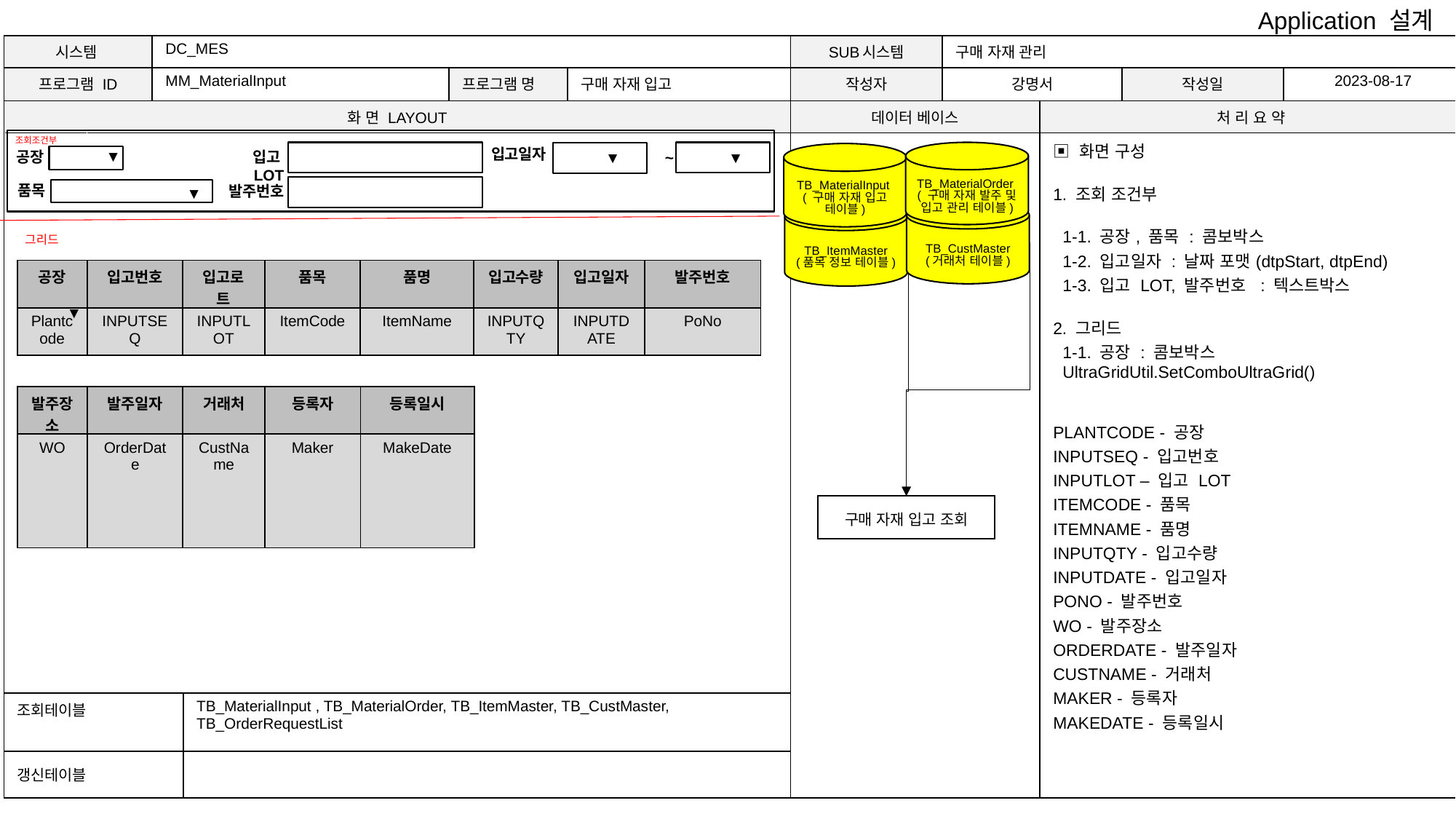

Application 설계
| 시스템 | DC\_MES |  |  |  | SUB시스템 | 구매 자재 관리 |  |  |  |
| --- | --- | --- | --- | --- | --- | --- | --- | --- | --- |
| 프로그램 ID | MM\_MaterialInput |  | 프로그램 명 | 구매 자재 입고 | 작성자 | 강명서 |  | 작성일 | 2023-08-17 |
| 화 면 LAYOUT |  |  |  |  | 데이터 베이스 |  | 처 리 요 약 |  |  |
|  |  |  |  |  |  |  | ▣ 화면 구성 1. 조회 조건부 1-1. 공장, 품목 : 콤보박스 1-2. 입고일자 : 날짜 포맷(dtpStart, dtpEnd) 1-3. 입고 LOT, 발주번호 : 텍스트박스 2. 그리드 1-1. 공장 : 콤보박스 UltraGridUtil.SetComboUltraGrid() PLANTCODE - 공장 INPUTSEQ - 입고번호 INPUTLOT – 입고 LOT ITEMCODE - 품목 ITEMNAME - 품명 INPUTQTY - 입고수량 INPUTDATE - 입고일자 PONO - 발주번호 WO - 발주장소 ORDERDATE - 발주일자 CUSTNAME - 거래처 MAKER - 등록자 MAKEDATE - 등록일시 |  |  |
| 조회테이블 |  | TB\_MaterialInput , TB\_MaterialOrder, TB\_ItemMaster, TB\_CustMaster, TB\_OrderRequestList |  |  |  |  |  |  |  |
| 갱신테이블 |  |  |  |  |  |  |  |  |  |
조회조건부

입고일자
▼
공장
입고LOT

          ▼

TB_MaterialOrder
( 구매 자재 발주 및 입고 관리 테이블)
~
          ▼

TB_MaterialInput
( 구매 자재 입고 테이블)

품목
발주번호

▼

TB_CustMaster
(거래처 테이블)

TB_ItemMaster
(품목 정보 테이블)
그리드
| 공장 | 입고번호 | 입고로트 | 품목 | 품명 | 입고수량 | 입고일자 | 발주번호 |
| --- | --- | --- | --- | --- | --- | --- | --- |
| Plantcode | INPUTSEQ | INPUTLOT | ItemCode | ItemName | INPUTQTY | INPUTDATE | PoNo |
▼
| 발주장소 | 발주일자 | 거래처 | 등록자 | 등록일시 |
| --- | --- | --- | --- | --- |
| WO | OrderDate | CustName | Maker | MakeDate |
구매 자재 입고 조회